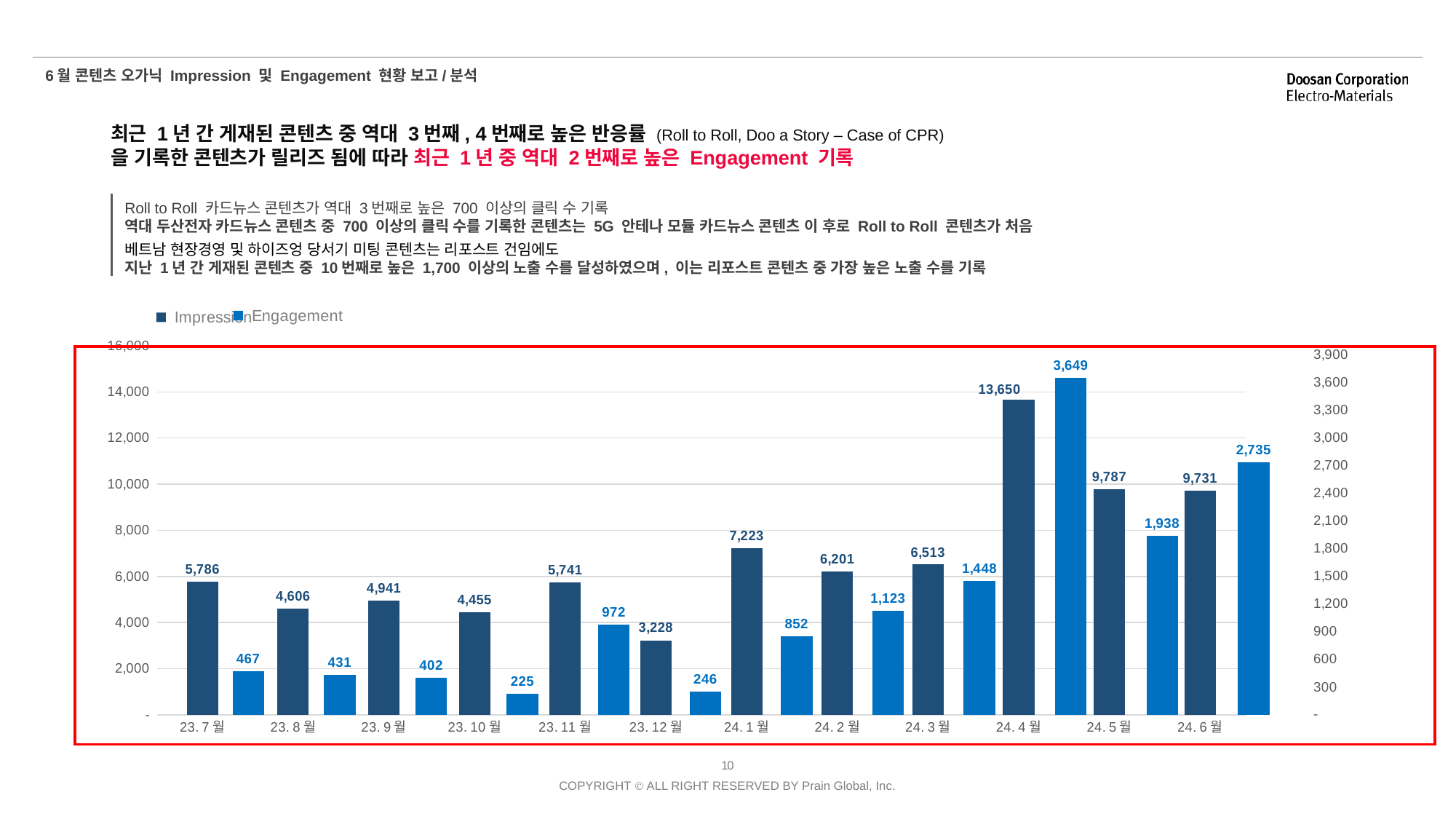

6월 콘텐츠 오가닉 Impression 및 Engagement 현황 보고/분석
최근 1년 간 게재된 콘텐츠 중 역대 3번째, 4번째로 높은 반응률 (Roll to Roll, Doo a Story – Case of CPR)
을 기록한 콘텐츠가 릴리즈 됨에 따라 최근 1년 중 역대 2번째로 높은 Engagement 기록
Roll to Roll 카드뉴스 콘텐츠가 역대 3번째로 높은 700 이상의 클릭 수 기록
역대 두산전자 카드뉴스 콘텐츠 중 700 이상의 클릭 수를 기록한 콘텐츠는 5G 안테나 모듈 카드뉴스 콘텐츠 이 후로 Roll to Roll 콘텐츠가 처음

베트남 현장경영 및 하이즈엉 당서기 미팅 콘텐츠는 리포스트 건임에도
지난 1년 간 게재된 콘텐츠 중 10번째로 높은 1,700 이상의 노출 수를 달성하였으며, 이는 리포스트 콘텐츠 중 가장 높은 노출 수를 기록

### Chart

| Category |  Impression  |
|---|---|
| 23. 7월 | 5786.0 |
| 23. 8월 | 4606.0 |
| 23. 9월 | 4941.0 |
| 23. 10월 | 4455.0 |
| 23. 11월 | 5741.0 |
| 23. 12월 | 3228.0 |
| 24. 1월 | 7223.0 |
| 24. 2월 | 6201.0 |
| 24. 3월 | 6513.0 |
| 24. 4월 | 13650.0 |
| 24. 5월 | 9787.0 |
| 24. 6월 | 9731.0 |

### Chart

| Category |  Engagement  |
|---|---|
| 23. 7월 | 467.0 |
| 23. 8월 | 431.0 |
| 23. 9월 | 402.0 |
| 23. 10월 | 225.0 |
| 23. 11월 | 972.0 |
| 23. 12월 | 246.0 |
| 24. 1월 | 852.0 |
| 24. 2월 | 1123.0 |
| 24. 3월 | 1448.0 |
| 24. 4월 | 3649.0 |
| 24. 5월 | 1938.0 |
| 24. 6월 | 2735.0 |